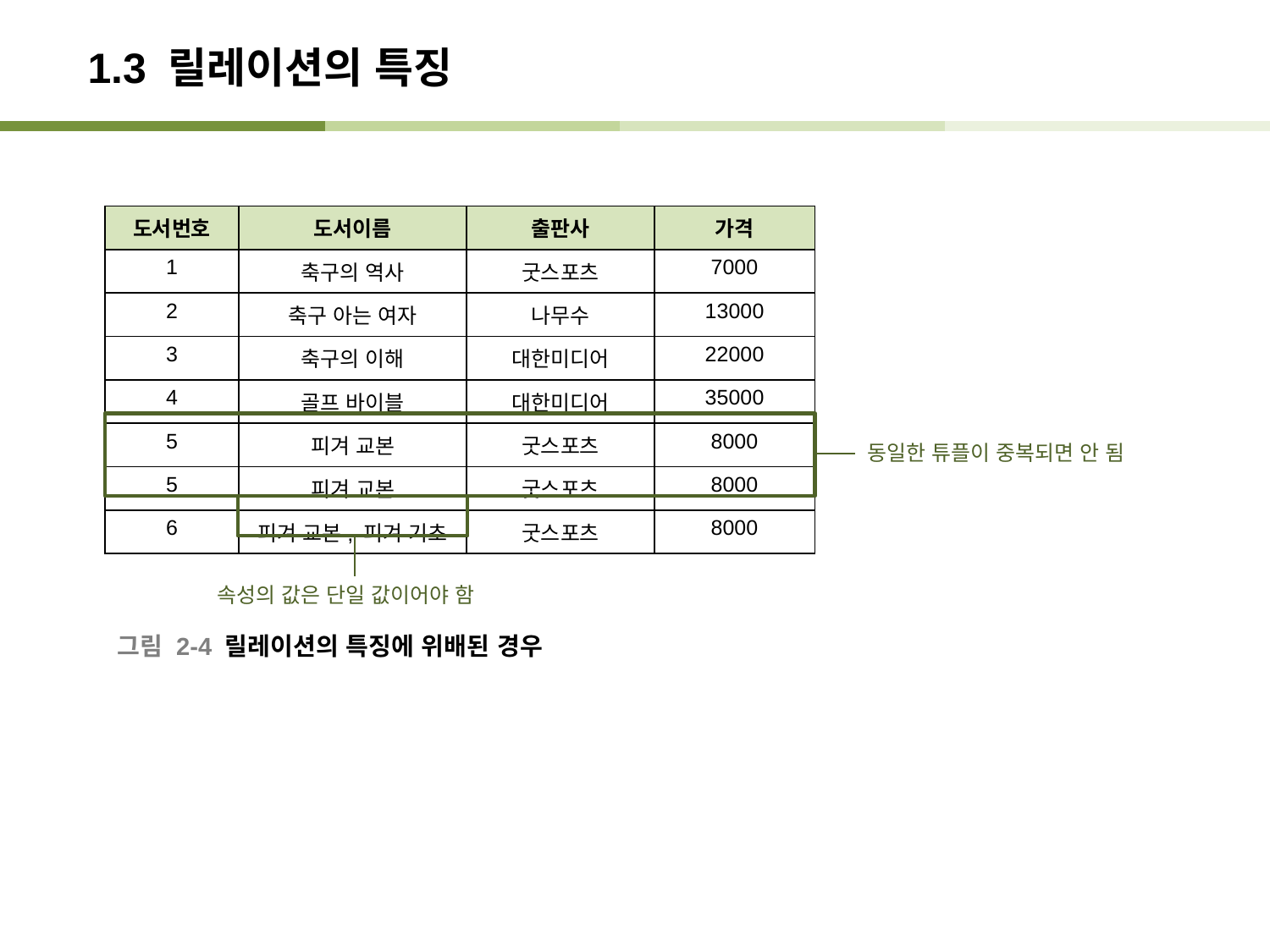

# 1.3 릴레이션의 특징
| 도서번호 | 도서이름 | 출판사 | 가격 |
| --- | --- | --- | --- |
| 1 | 축구의 역사 | 굿스포츠 | 7000 |
| 2 | 축구 아는 여자 | 나무수 | 13000 |
| 3 | 축구의 이해 | 대한미디어 | 22000 |
| 4 | 골프 바이블 | 대한미디어 | 35000 |
| 5 | 피겨 교본 | 굿스포츠 | 8000 |
| 5 | 피겨 교본 | 굿스포츠 | 8000 |
| 6 | 피겨 교본, 피겨 기초 | 굿스포츠 | 8000 |

동일한 튜플이 중복되면 안 됨

속성의 값은 단일 값이어야 함
그림 2-4 릴레이션의 특징에 위배된 경우